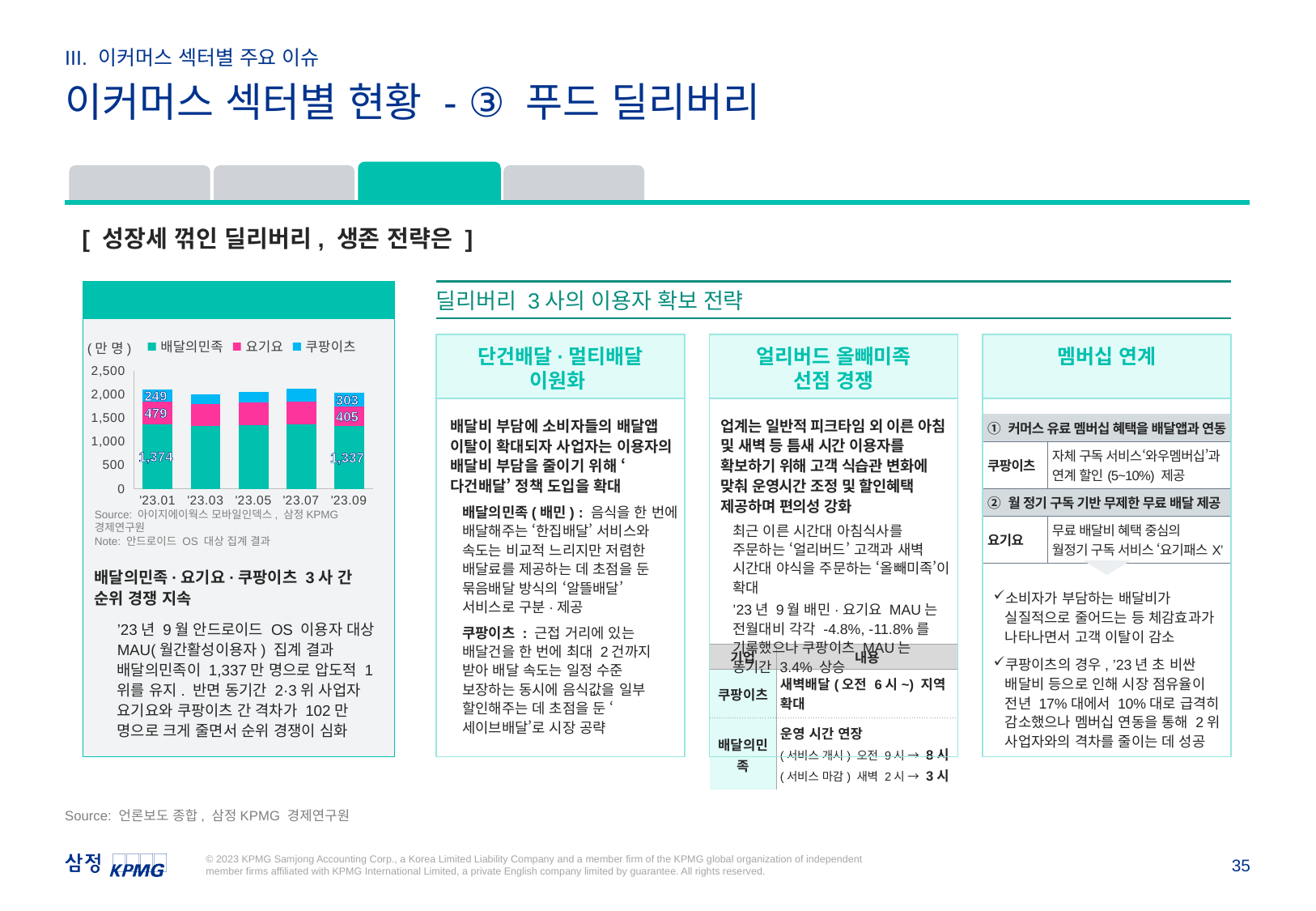

III. 이커머스 섹터별 주요 이슈
이커머스 섹터별 현황 - ③ 푸드 딜리버리
딜리버리
식품
패션
라이프스타일
[ 성장세 꺾인 딜리버리, 생존 전략은 ]

국내 푸드 딜리버리 주요 3사 MAU

### Chart

| Category | 배달의민족 | 요기요 | 쿠팡이츠 |
|---|---|---|---|
| '23.01 | 1374.0 | 479.0 | 249.0 |
| '23.03 | 1332.0 | 469.0 | 212.0 |
| '23.05 | 1356.0 | 469.0 | 232.0 |
| '23.07 | 1364.0 | 482.0 | 278.0 |
| '23.09 | 1337.0 | 405.0 | 303.0 |
(만 명)
Source: 아이지에이웍스 모바일인덱스, 삼정KPMG 경제연구원
Note: 안드로이드 OS 대상 집계 결과
배달의민족·요기요·쿠팡이츠 3사 간
순위 경쟁 지속
’23년 9월 안드로이드 OS 이용자 대상  MAU(월간활성이용자) 집계 결과 배달의민족이 1,337만 명으로 압도적 1위를 유지. 반면 동기간 2·3위 사업자 요기요와 쿠팡이츠 간 격차가 102만 명으로 크게 줄면서 순위 경쟁이 심화
딜리버리 3사의 이용자 확보 전략
단건배달·멀티배달 이원화

얼리버드 올빼미족
선점 경쟁

멤버십 연계

배달비 부담에 소비자들의 배달앱 이탈이 확대되자 사업자는 이용자의 배달비 부담을 줄이기 위해 ‘다건배달’ 정책 도입을 확대
배달의민족(배민) : 음식을 한 번에 배달해주는 ‘한집배달’ 서비스와 속도는 비교적 느리지만 저렴한 배달료를 제공하는 데 초점을 둔 묶음배달 방식의 ‘알뜰배달’ 서비스로 구분·제공
쿠팡이츠 : 근접 거리에 있는 배달건을 한 번에 최대 2건까지 받아 배달 속도는 일정 수준 보장하는 동시에 음식값을 일부 할인해주는 데 초점을 둔 ‘세이브배달’로 시장 공략
업계는 일반적 피크타임 외 이른 아침 및 새벽 등 틈새 시간 이용자를 확보하기 위해 고객 식습관 변화에 맞춰 운영시간 조정 및 할인혜택 제공하며 편의성 강화
최근 이른 시간대 아침식사를 주문하는 ‘얼리버드’ 고객과 새벽 시간대 야식을 주문하는 ‘올빼미족’이 확대
’23년 9월 배민·요기요 MAU는 전월대비 각각 -4.8%, -11.8%를 기록했으나 쿠팡이츠 MAU는 동기간 3.4% 상승
| ① 커머스 유료 멤버십 혜택을 배달앱과 연동 |  |
| --- | --- |
| 쿠팡이츠 | 자체 구독 서비스‘와우멤버십’과 연계 할인(5~10%) 제공 |
| ② 월 정기 구독 기반 무제한 무료 배달 제공 |  |
| 요기요 | 무료 배달비 혜택 중심의 월정기 구독 서비스 ‘요기패스X’ |

소비자가 부담하는 배달비가 실질적으로 줄어드는 등 체감효과가 나타나면서 고객 이탈이 감소
쿠팡이츠의 경우, ’23년 초 비싼 배달비 등으로 인해 시장 점유율이 전년 17%대에서 10%대로 급격히 감소했으나 멤버십 연동을 통해 2위 사업자와의 격차를 줄이는 데 성공
| 기업 | 내용 |
| --- | --- |
| 쿠팡이츠 | 새벽배달(오전 6시~) 지역 확대 |
| 배달의민족 | 운영 시간 연장 (서비스 개시) 오전 9시 → 8시 (서비스 마감) 새벽 2시 → 3시 |
Source: 언론보도 종합, 삼정KPMG 경제연구원